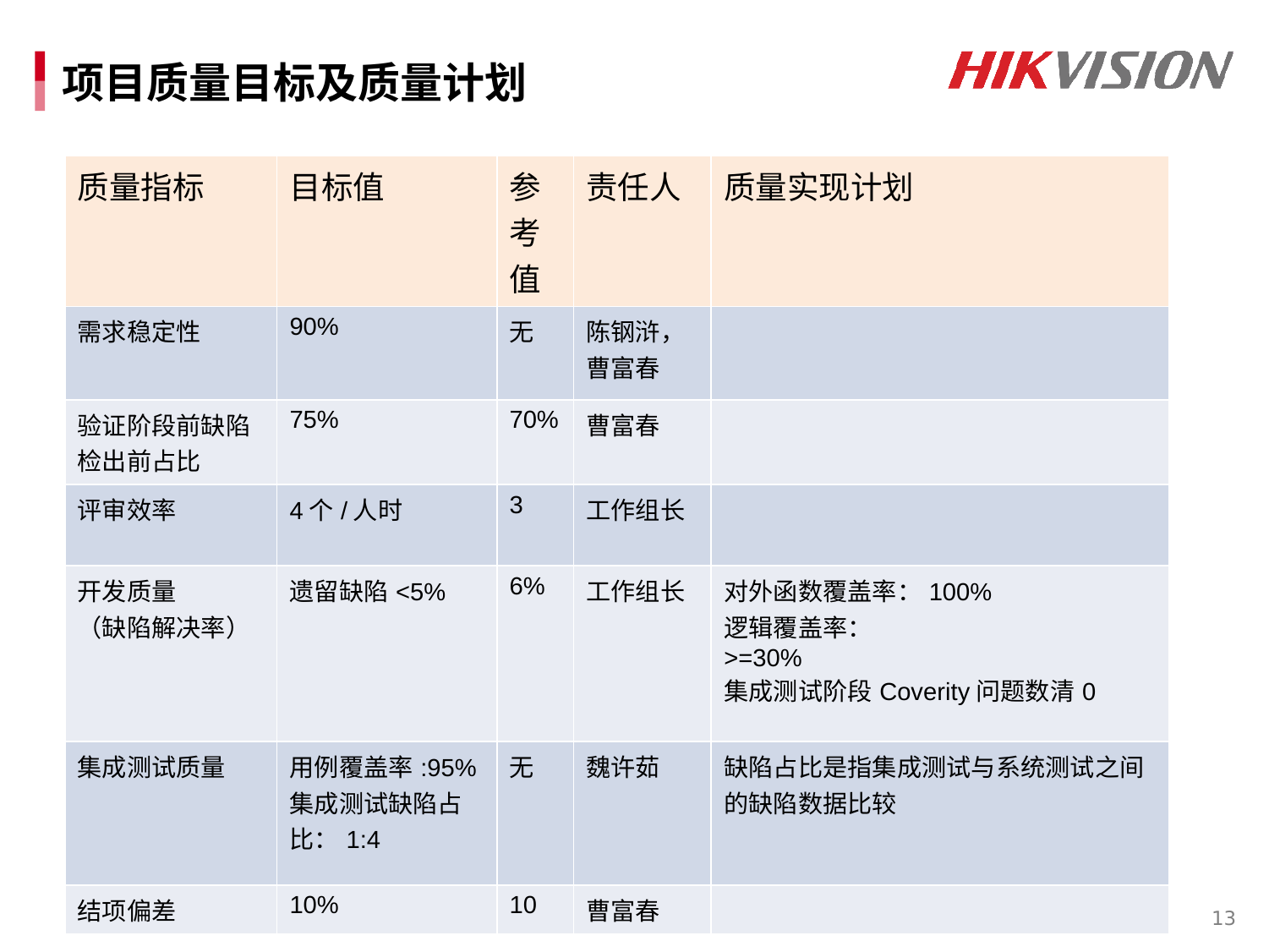

# 项目质量目标及质量计划

| 质量指标 | 目标值 | 参考值 | 责任人 | 质量实现计划 |
| --- | --- | --- | --- | --- |
| 需求稳定性 | 90% | 无 | 陈钢浒，曹富春 |  |
| 验证阶段前缺陷检出前占比 | 75% | 70% | 曹富春 |  |
| 评审效率 | 4个/人时 | 3 | 工作组长 |  |
| 开发质量 （缺陷解决率） | 遗留缺陷<5% | 6% | 工作组长 | 对外函数覆盖率：100% 逻辑覆盖率： >=30% 集成测试阶段Coverity问题数清0 |
| 集成测试质量 | 用例覆盖率:95% 集成测试缺陷占比：1:4 | 无 | 魏许茹 | 缺陷占比是指集成测试与系统测试之间的缺陷数据比较 |
| 结项偏差 | 10% | 10 | 曹富春 |  |